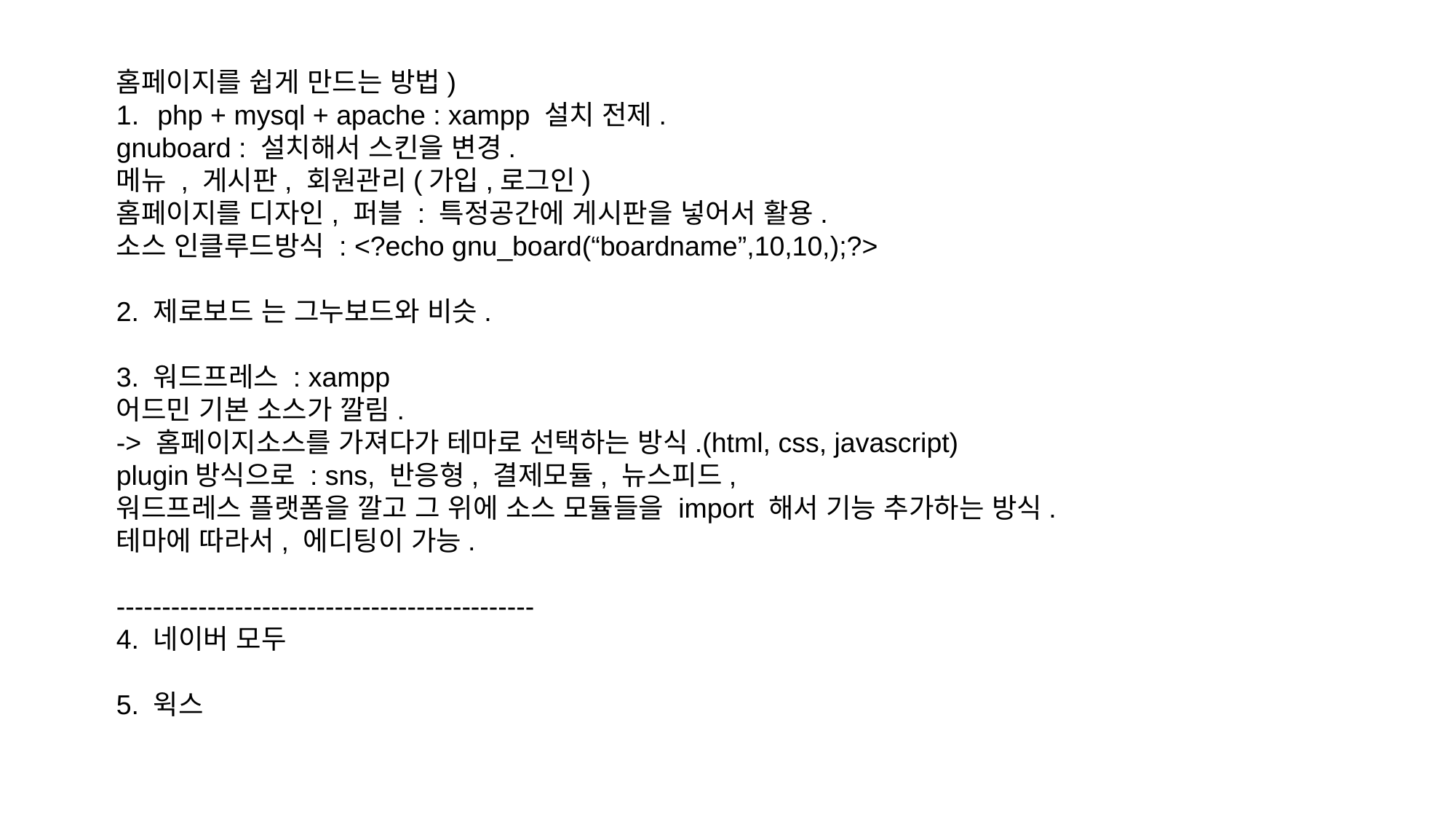

홈페이지를 쉽게 만드는 방법)
php + mysql + apache : xampp 설치 전제.
gnuboard : 설치해서 스킨을 변경.
메뉴 , 게시판, 회원관리(가입,로그인)
홈페이지를 디자인, 퍼블 : 특정공간에 게시판을 넣어서 활용.
소스 인클루드방식 : <?echo gnu_board(“boardname”,10,10,);?>

2. 제로보드 는 그누보드와 비슷.

3. 워드프레스 : xampp
어드민 기본 소스가 깔림.
-> 홈페이지소스를 가져다가 테마로 선택하는 방식.(html, css, javascript)
plugin방식으로 : sns, 반응형, 결제모듈, 뉴스피드,
워드프레스 플랫폼을 깔고 그 위에 소스 모듈들을 import 해서 기능 추가하는 방식.
테마에 따라서, 에디팅이 가능.

----------------------------------------------
4. 네이버 모두

5. 윅스